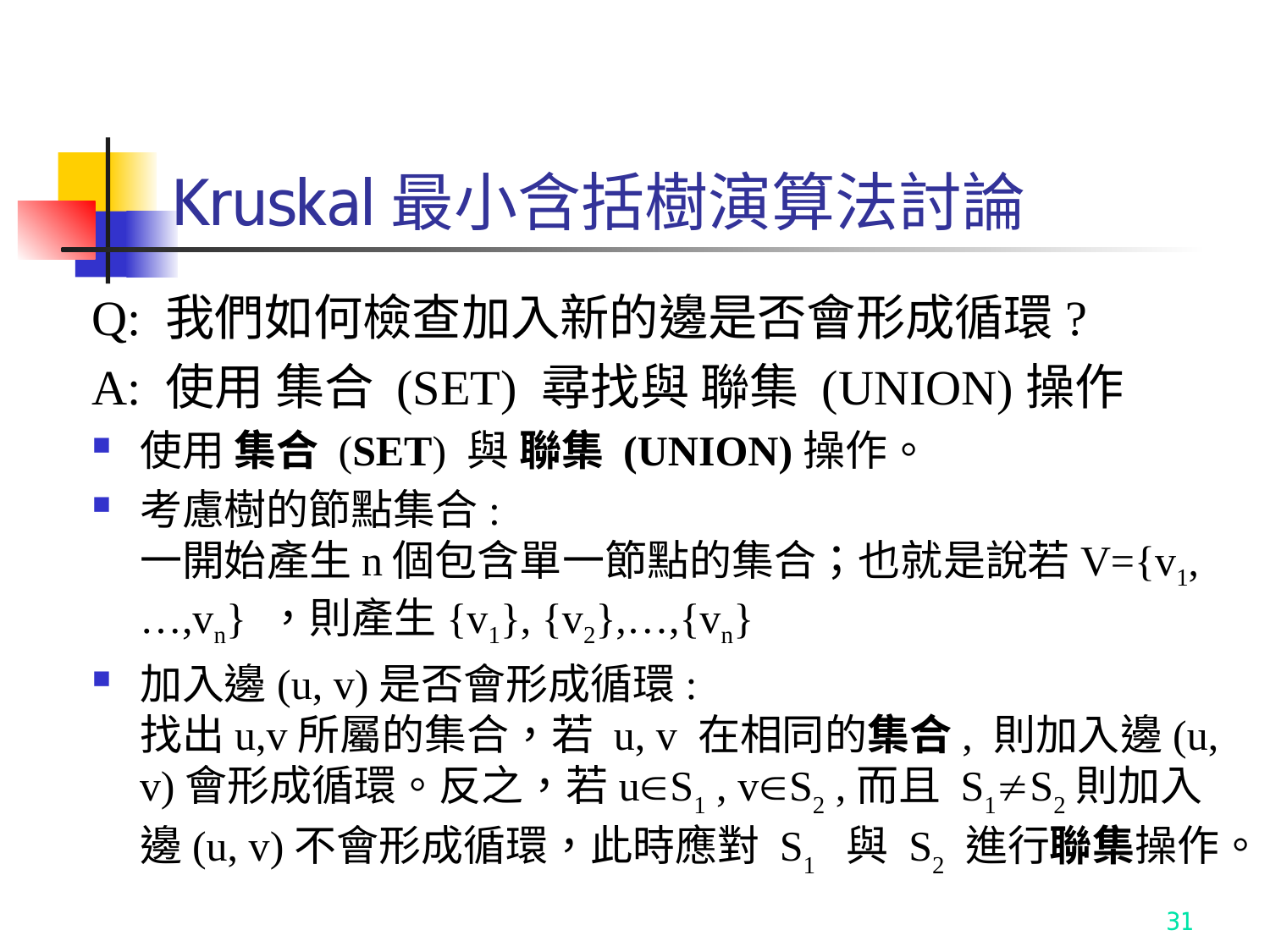

# Kruskal最小含括樹演算法討論
Q: 我們如何檢查加入新的邊是否會形成循環?
A: 使用 集合 (SET) 尋找與 聯集 (UNION)操作
使用 集合 (SET) 與 聯集 (UNION)操作。
考慮樹的節點集合:
一開始產生n個包含單一節點的集合；也就是說若V={v1,…,vn} ，則產生{v1}, {v2},…,{vn}
加入邊(u, v)是否會形成循環:
找出u,v所屬的集合，若 u, v 在相同的集合, 則加入邊(u, v)會形成循環。反之，若u∈S1 , v∈S2 ,而且 S1≠S2則加入邊(u, v)不會形成循環，此時應對 S1  與 S2 進行聯集操作。
31